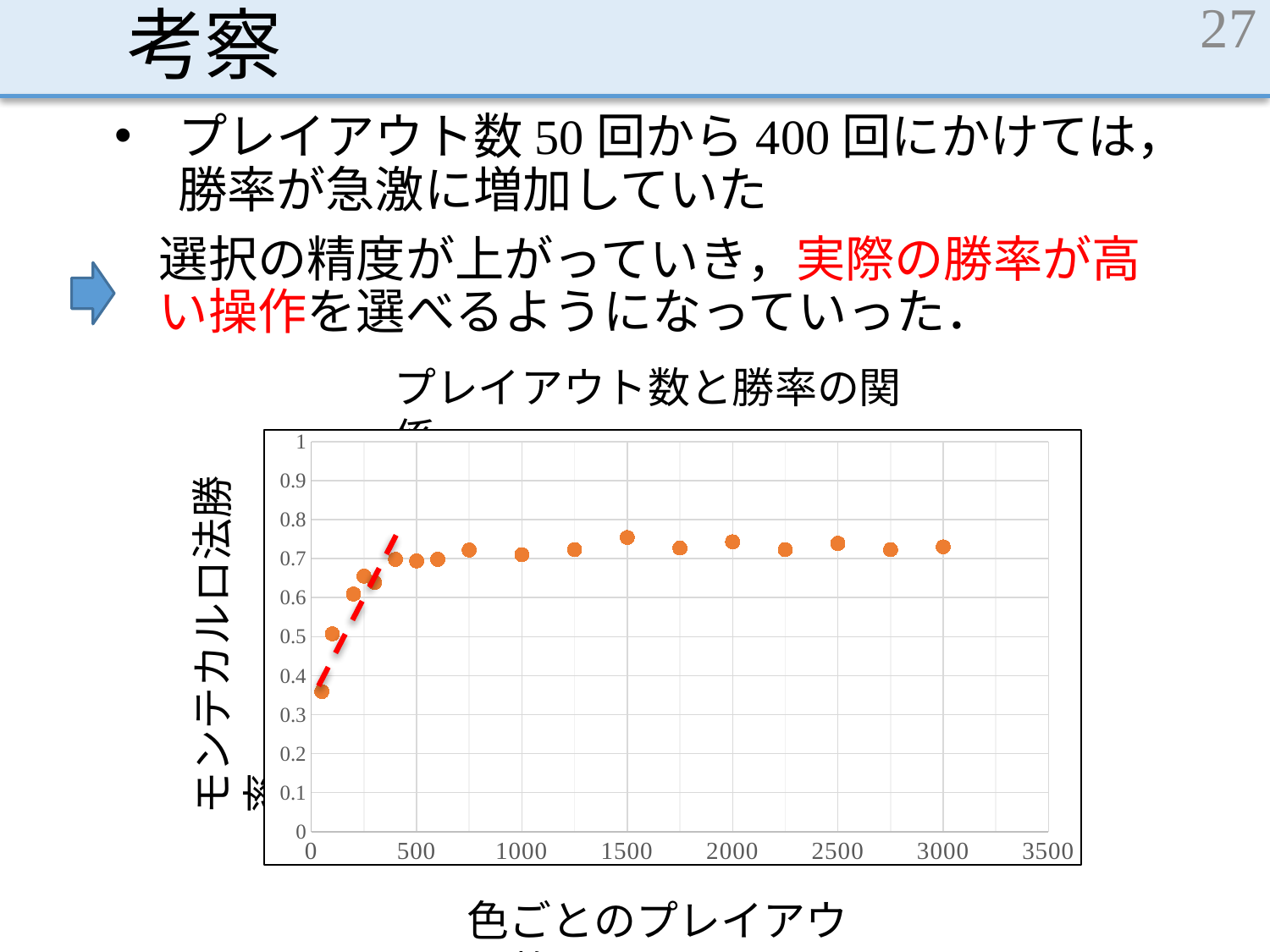

# 考察
27
プレイアウト数50回から400回にかけては，勝率が急激に増加していた

選択の精度が上がっていき，実際の勝率が高い操作を選べるようになっていった．

プレイアウト数と勝率の関係

### Chart

| Category | モンテカルロ勝率 |
|---|---|
モンテカルロ法勝率
色ごとのプレイアウト数